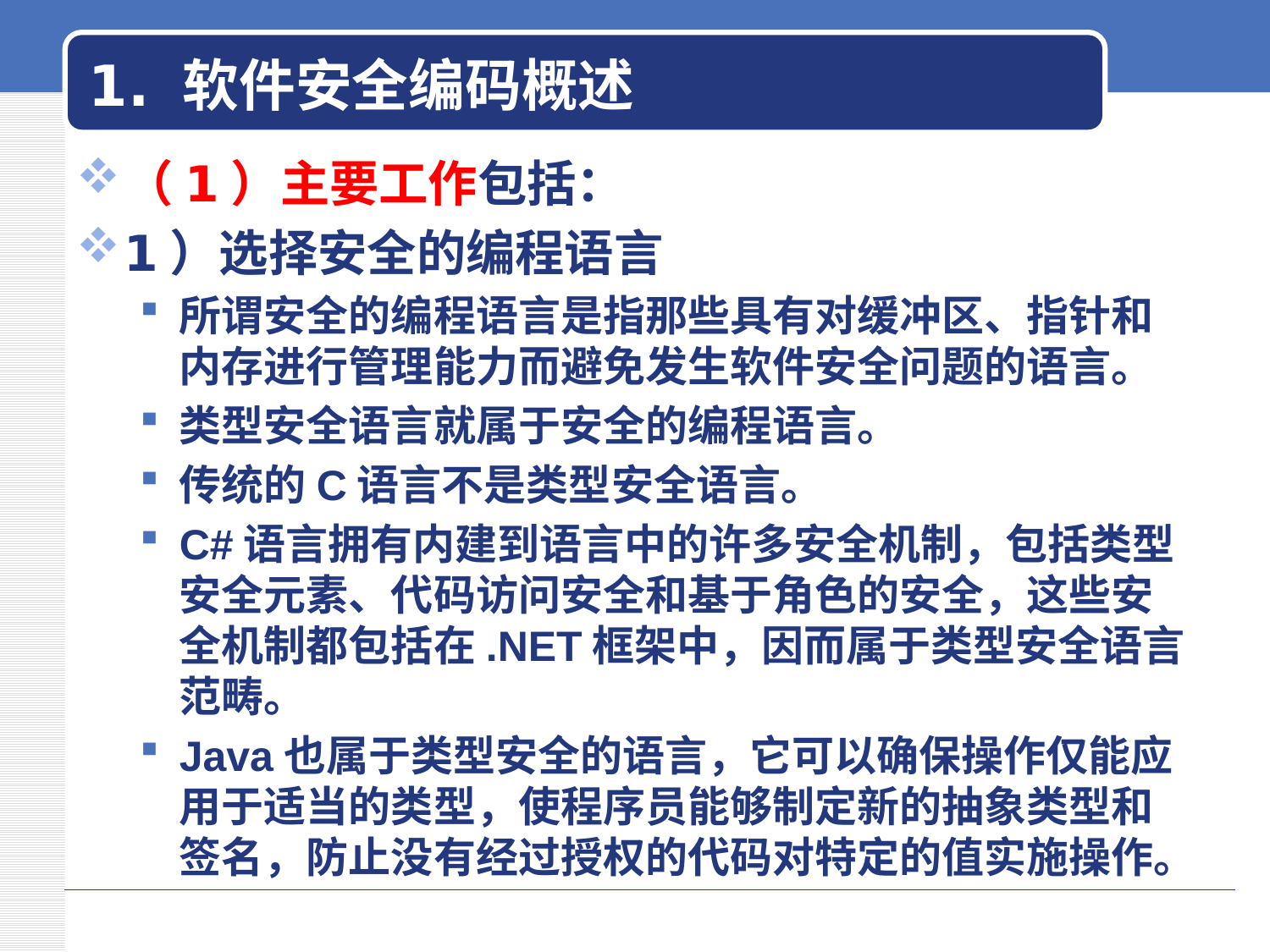

# 1. 软件安全编码概述
（1）主要工作包括：
1）选择安全的编程语言
所谓安全的编程语言是指那些具有对缓冲区、指针和内存进行管理能力而避免发生软件安全问题的语言。
类型安全语言就属于安全的编程语言。
传统的C语言不是类型安全语言。
C#语言拥有内建到语言中的许多安全机制，包括类型安全元素、代码访问安全和基于角色的安全，这些安全机制都包括在.NET框架中，因而属于类型安全语言范畴。
Java也属于类型安全的语言，它可以确保操作仅能应用于适当的类型，使程序员能够制定新的抽象类型和签名，防止没有经过授权的代码对特定的值实施操作。